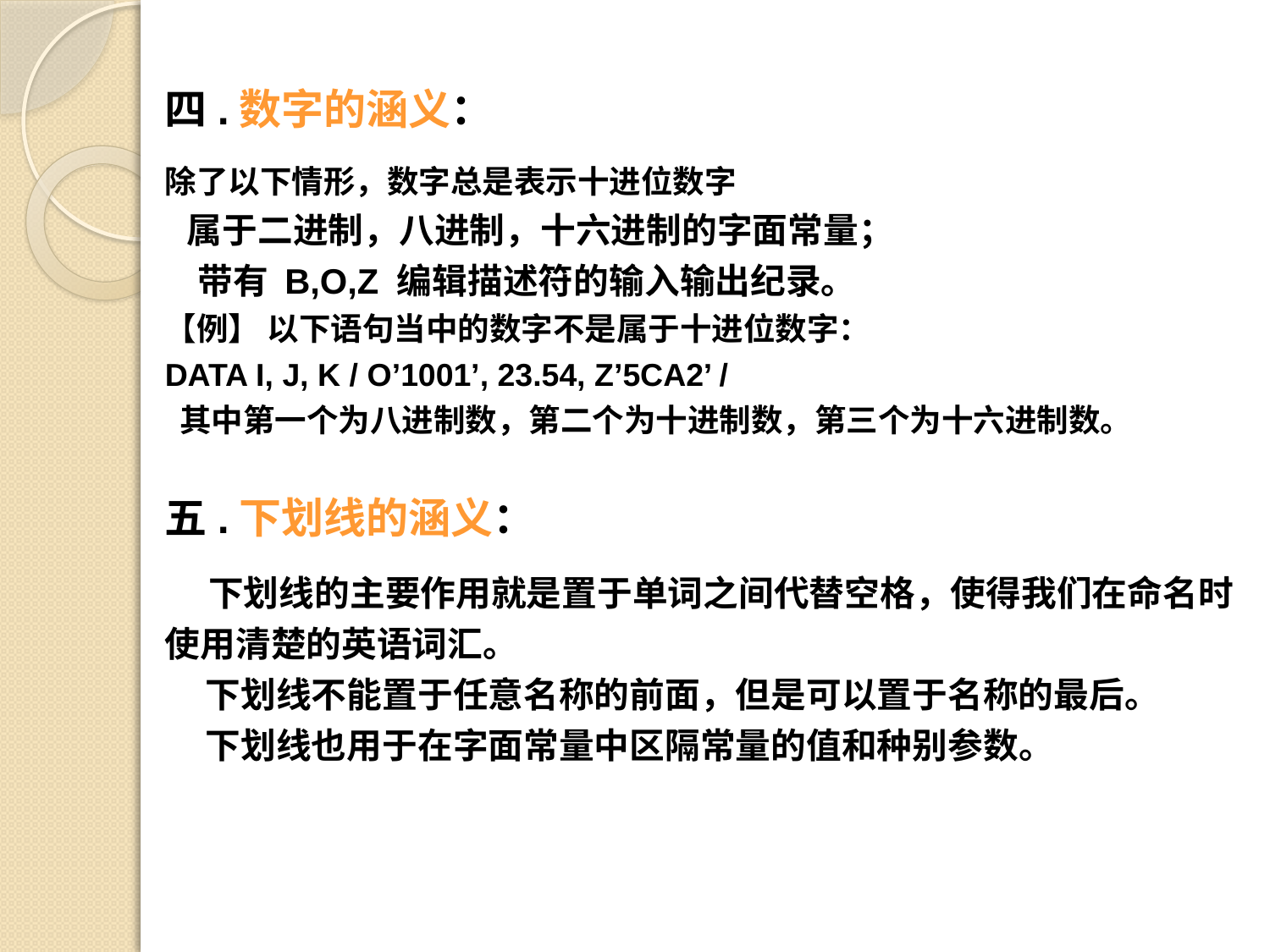

四.数字的涵义：
除了以下情形，数字总是表示十进位数字
  属于二进制，八进制，十六进制的字面常量；
   带有 B,O,Z 编辑描述符的输入输出纪录。
【例】 以下语句当中的数字不是属于十进位数字：
DATA I, J, K / O’1001’, 23.54, Z’5CA2’ /
 其中第一个为八进制数，第二个为十进制数，第三个为十六进制数。
五.下划线的涵义：
     下划线的主要作用就是置于单词之间代替空格，使得我们在命名时使用清楚的英语词汇。
    下划线不能置于任意名称的前面，但是可以置于名称的最后。
    下划线也用于在字面常量中区隔常量的值和种别参数。